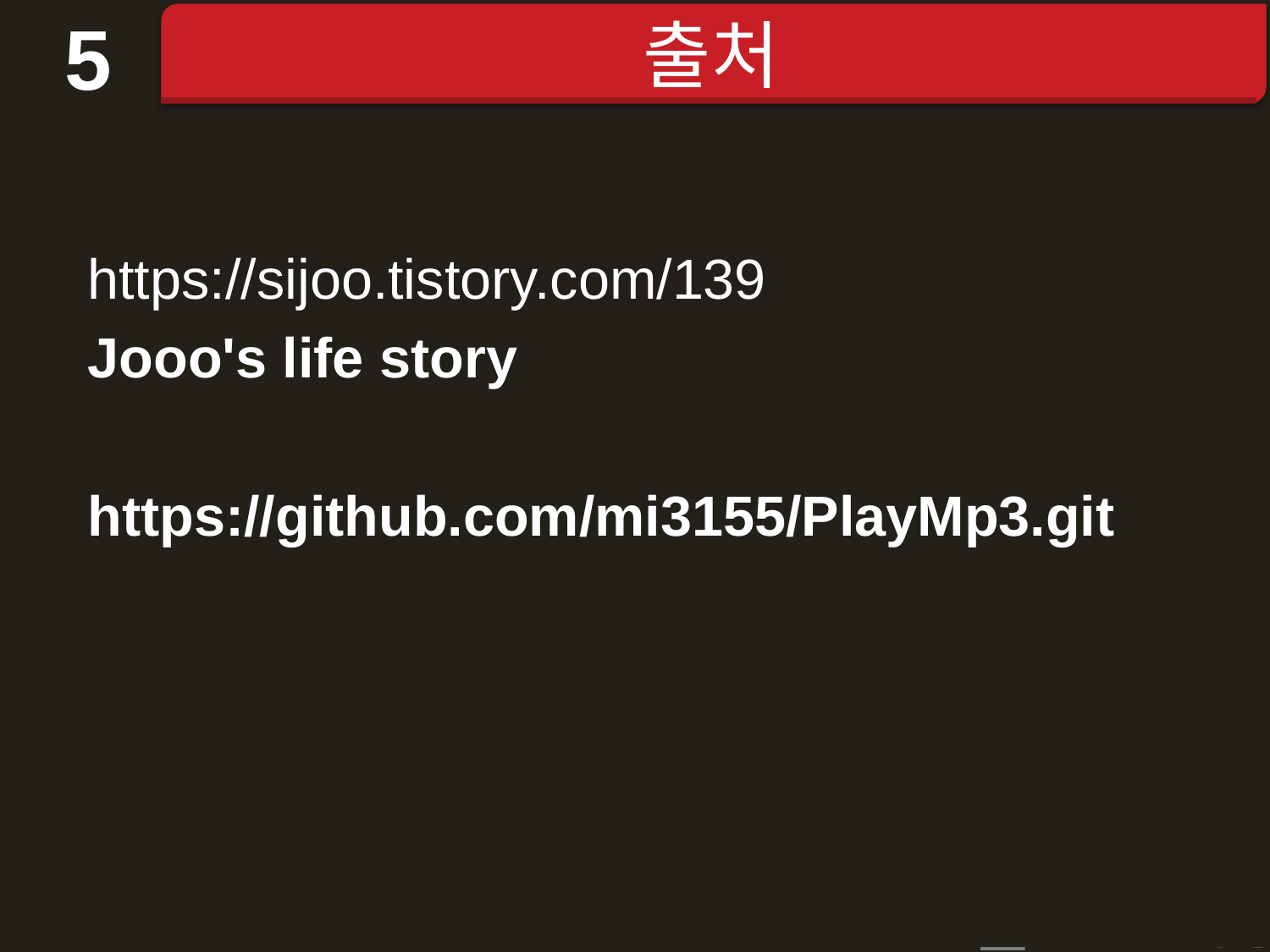

# 출처
5
https://sijoo.tistory.com/139
Jooo's life story

https://github.com/mi3155/PlayMp3.git